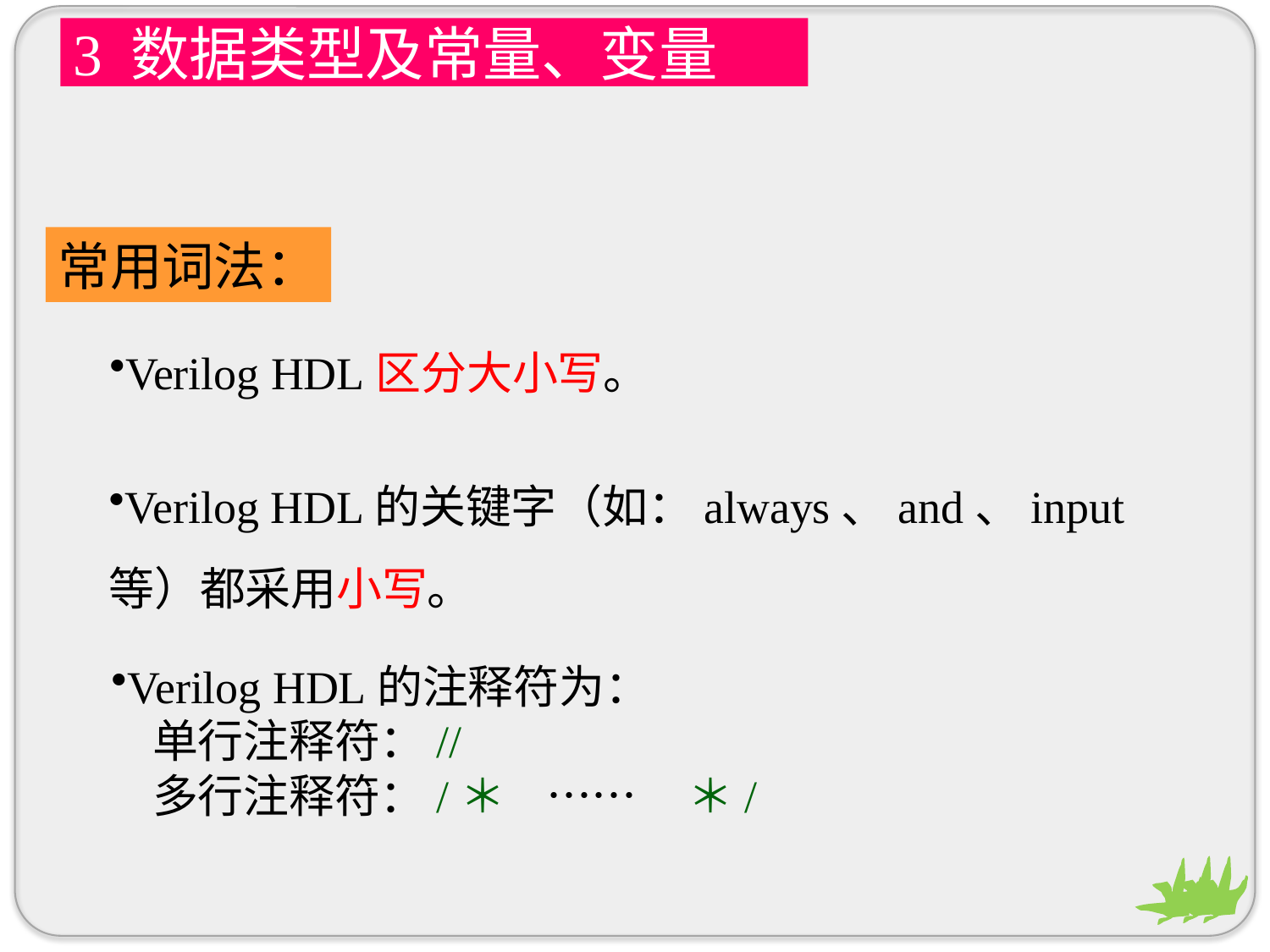

3 数据类型及常量、变量
常用词法：
Verilog HDL区分大小写。
Verilog HDL的关键字（如：always、and、input等）都采用小写。
Verilog HDL的注释符为：
   单行注释符：//
   多行注释符：/＊    ……     ＊/
20